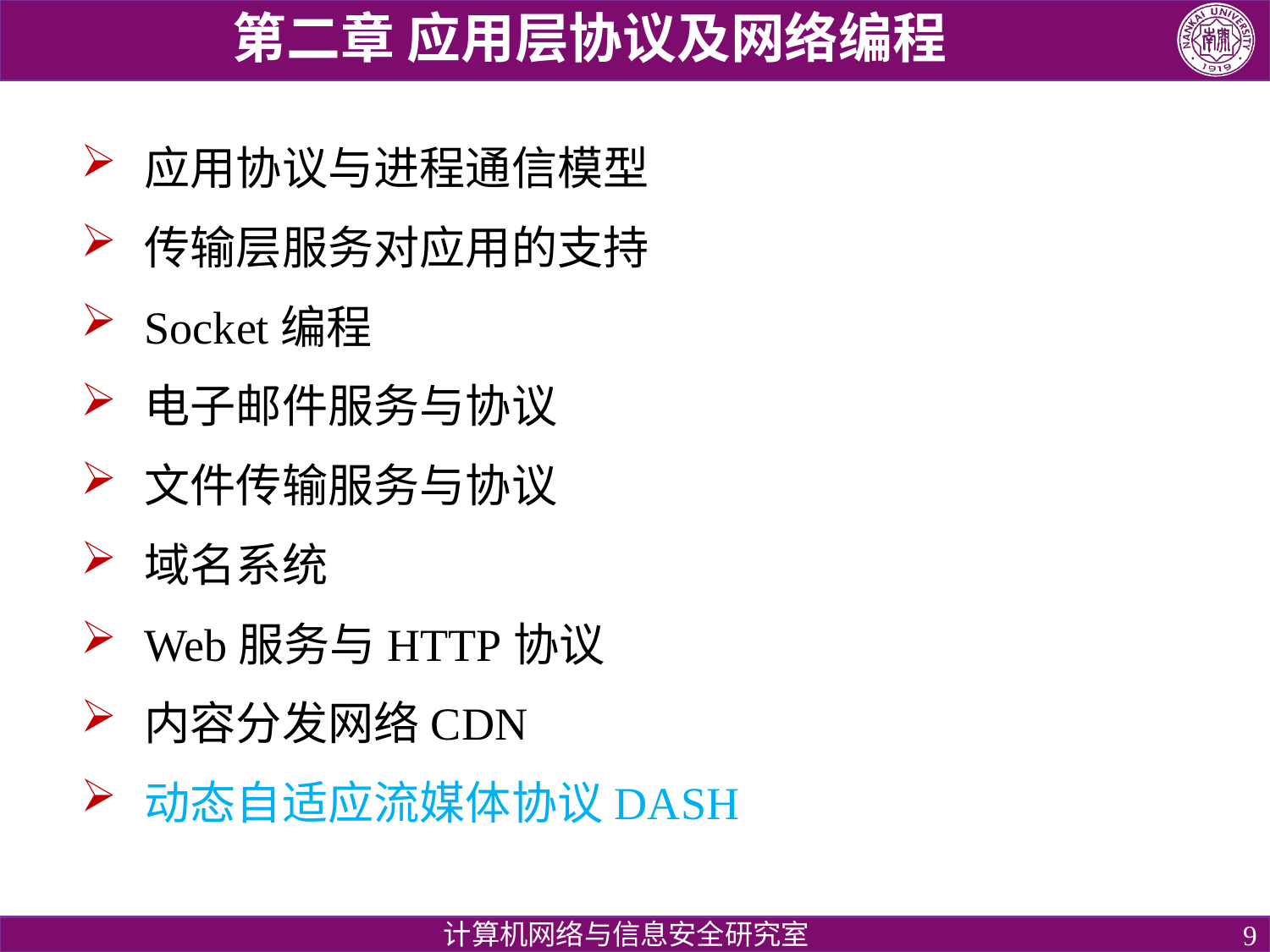

第二章 应用层协议及网络编程
应用协议与进程通信模型
传输层服务对应用的支持
Socket编程
电子邮件服务与协议
文件传输服务与协议
域名系统
Web服务与HTTP协议
内容分发网络CDN
动态自适应流媒体协议DASH